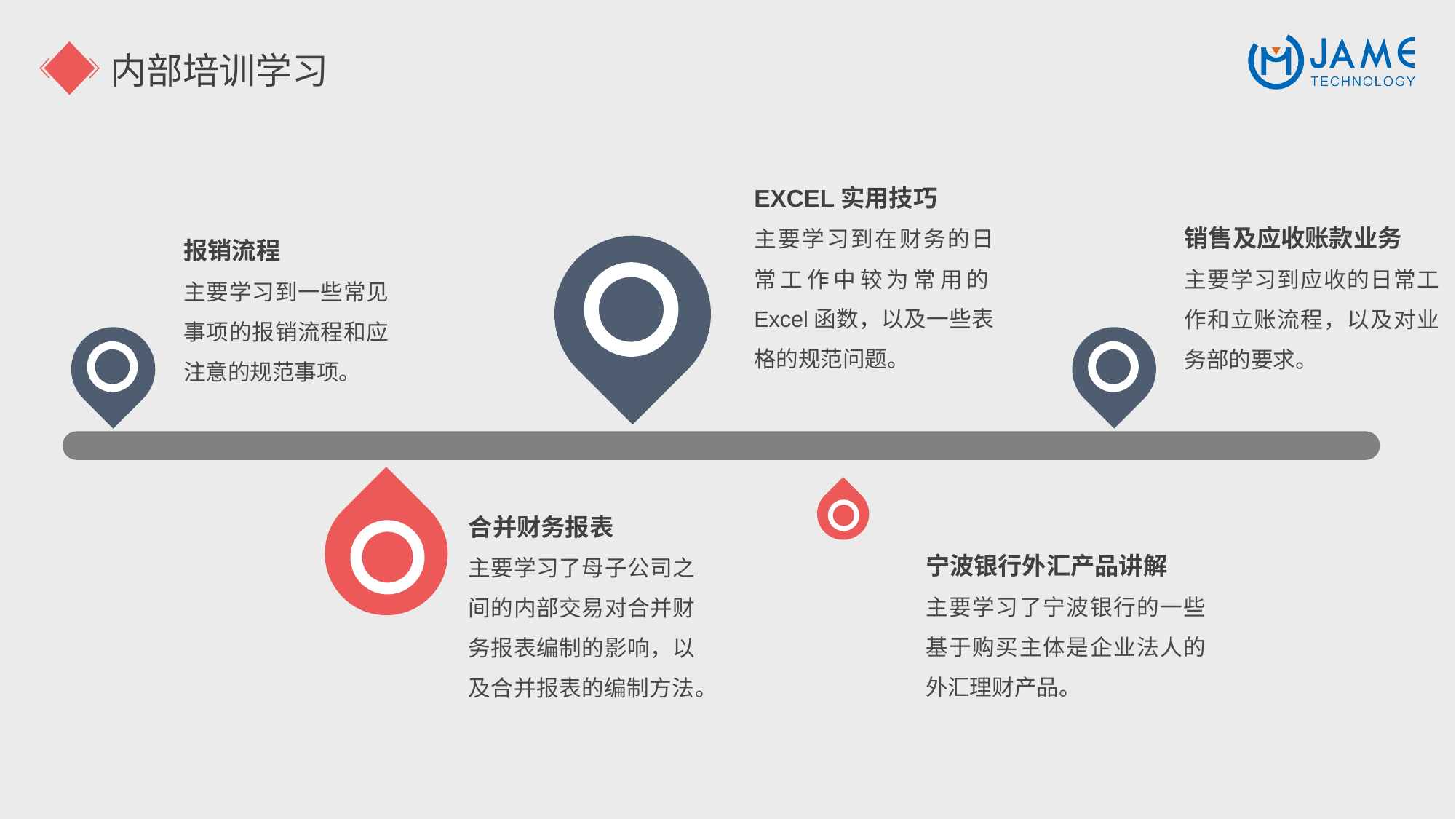

内部培训学习
EXCEL实用技巧
主要学习到在财务的日常工作中较为常用的Excel函数，以及一些表格的规范问题。
销售及应收账款业务
主要学习到应收的日常工作和立账流程，以及对业务部的要求。
报销流程
主要学习到一些常见事项的报销流程和应注意的规范事项。

合并财务报表
主要学习了母子公司之间的内部交易对合并财务报表编制的影响，以及合并报表的编制方法。

宁波银行外汇产品讲解
主要学习了宁波银行的一些基于购买主体是企业法人的外汇理财产品。